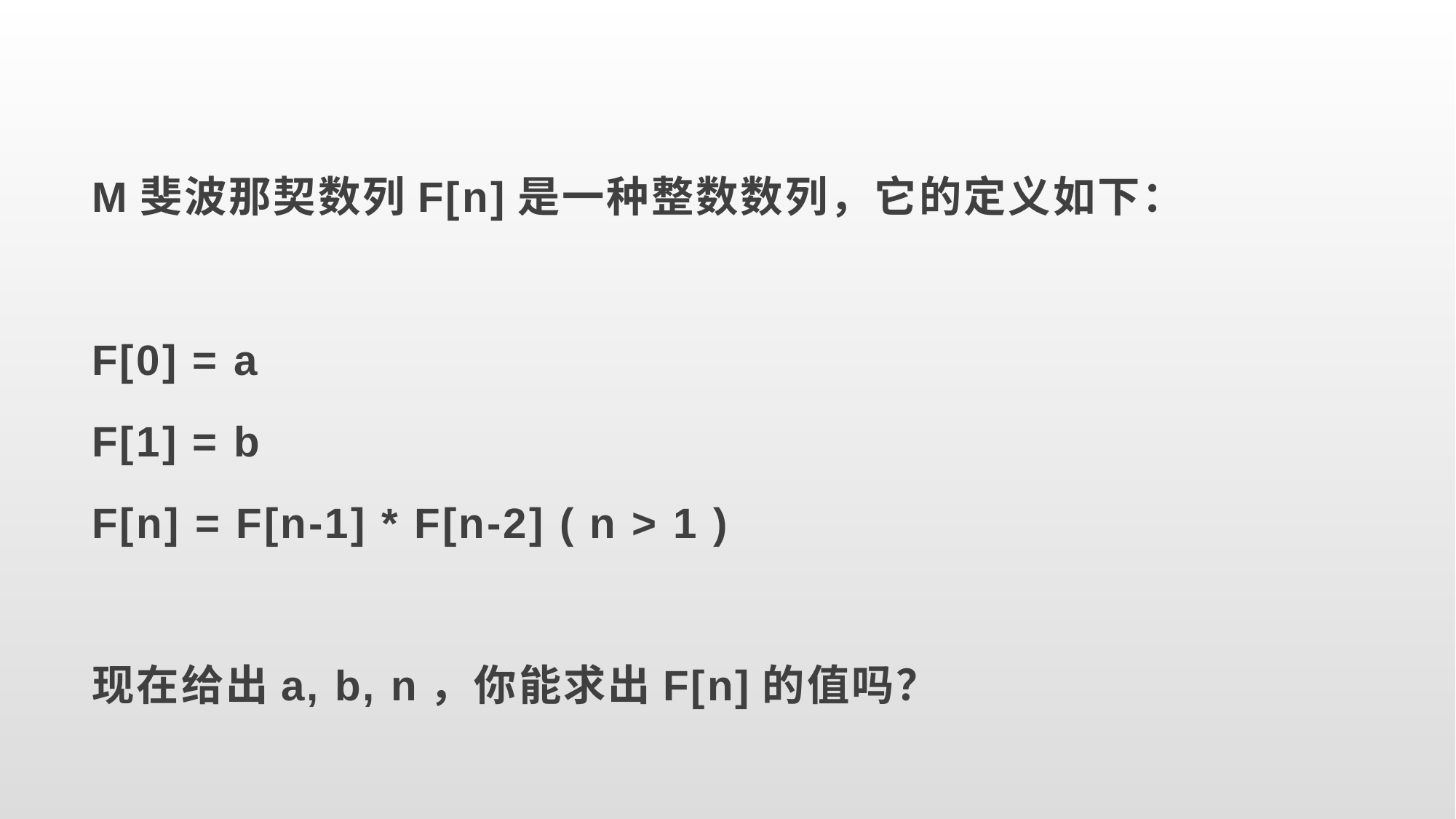

#
M斐波那契数列F[n]是一种整数数列，它的定义如下：

F[0] = a
F[1] = b
F[n] = F[n-1] * F[n-2] ( n > 1 )

现在给出a, b, n，你能求出F[n]的值吗？